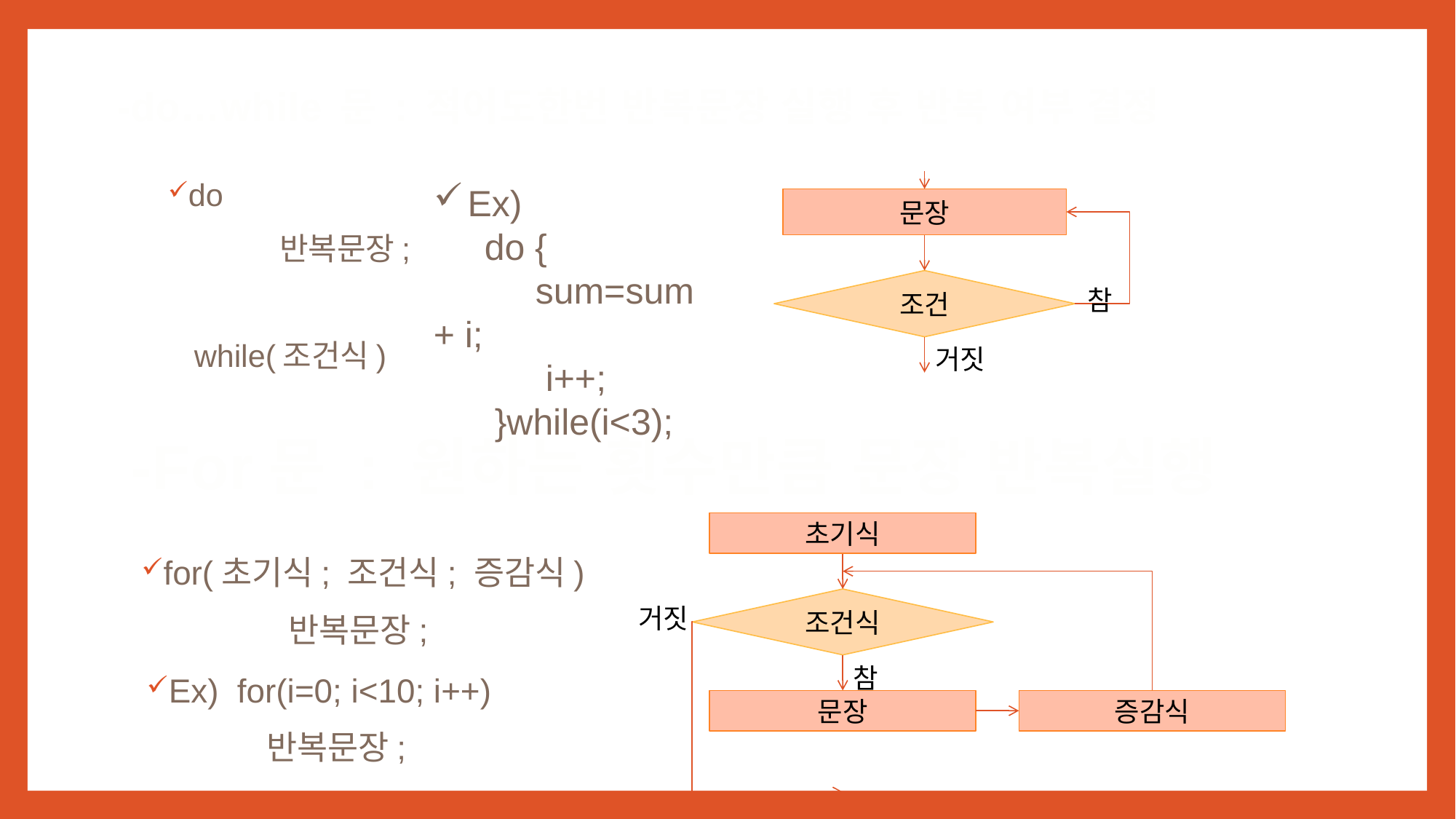

# -do…while 문 : 적어도한번 반복문장 실행 후 반복 여부 결정
문장
조건
참
거짓
do
            반복문장;

   while(조건식)
Ex)
     do {
          sum=sum + i;
           i++;
      }while(i<3);
-For문 : 원하는 횟수만큼 문장 반복실행
초기식
조건식
거짓
참
문장
증감식
for(초기식; 조건식; 증감식)
               반복문장;
Ex)  for(i=0; i<10; i++)
               반복문장;